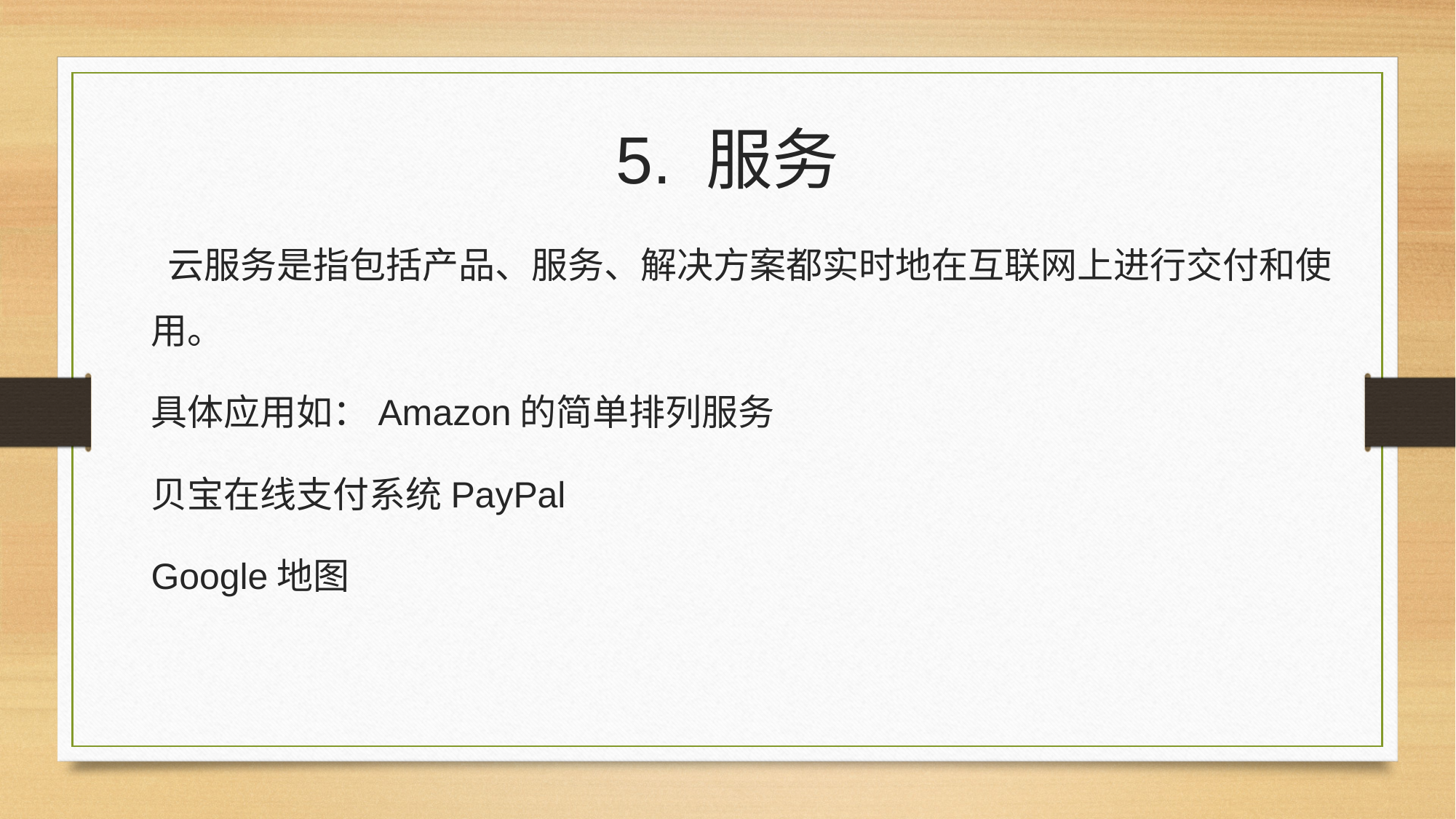

# 5. 服务
 云服务是指包括产品、服务、解决方案都实时地在互联网上进行交付和使用。
具体应用如：Amazon的简单排列服务
贝宝在线支付系统PayPal
Google地图